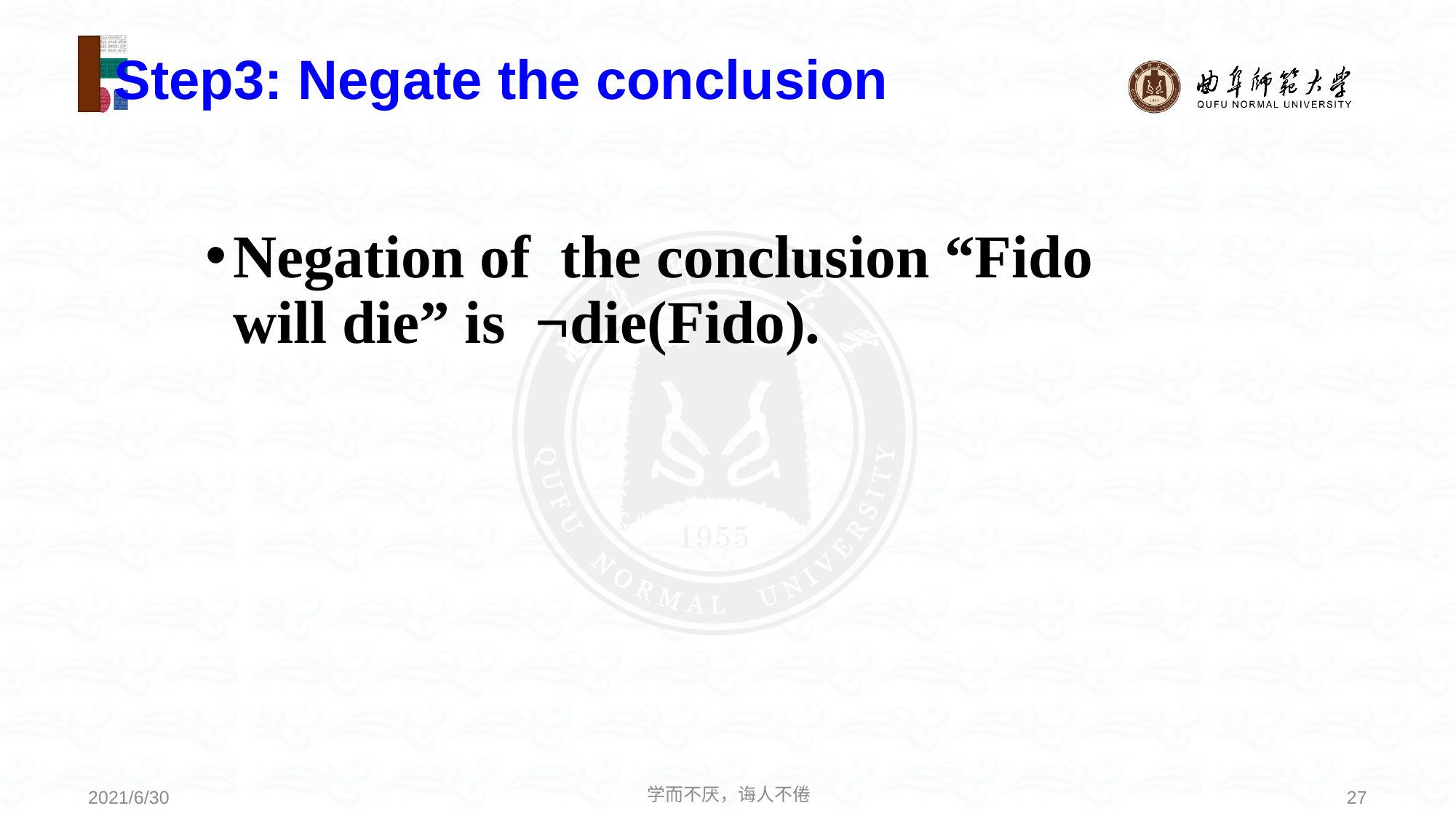

# Step3: Negate the conclusion
Negation of  the conclusion “Fido will die” is  ¬die(Fido).
学而不厌，诲人不倦
27
2021/6/30